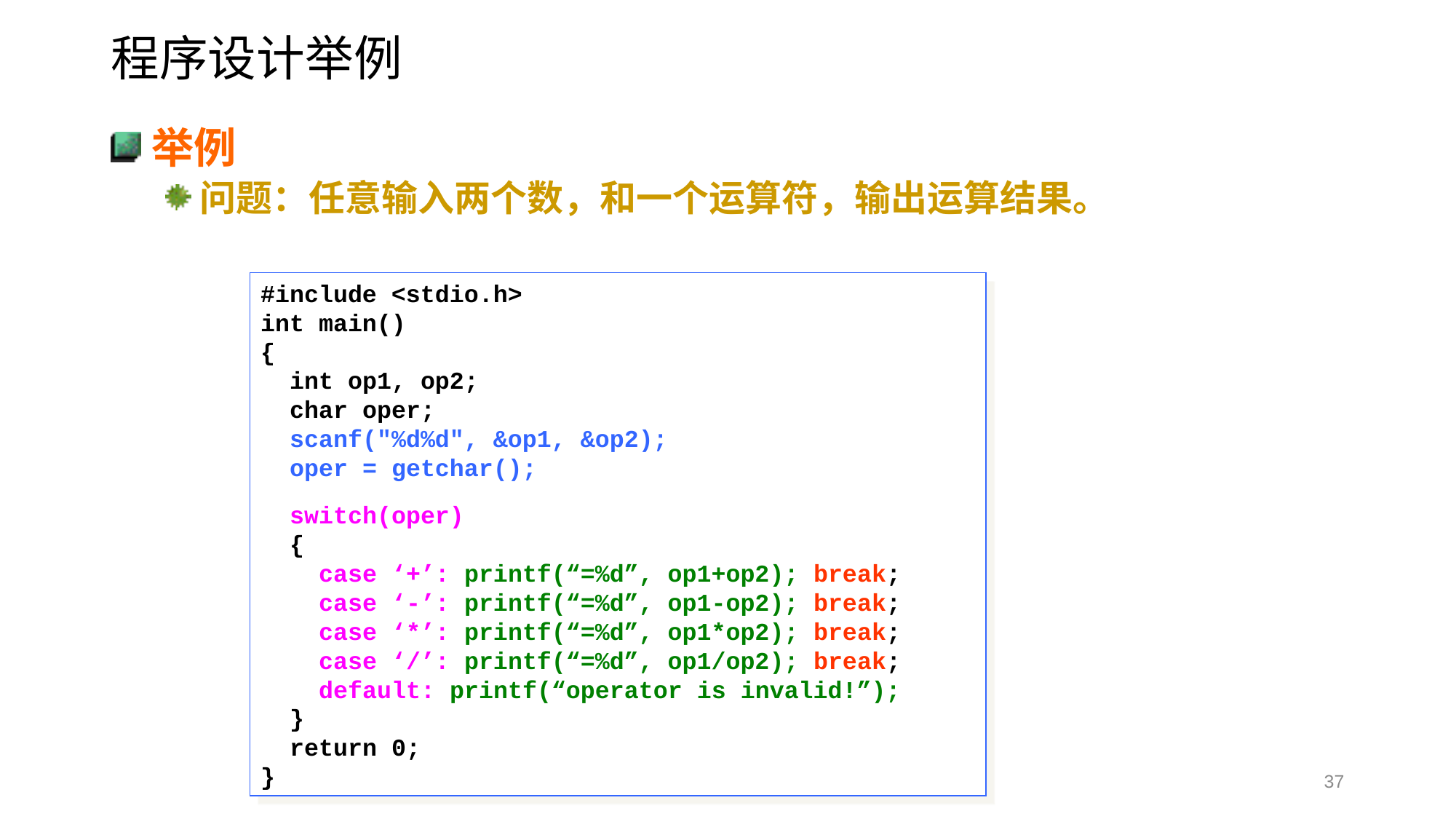

# 程序设计举例
举例
问题：任意输入两个数，和一个运算符，输出运算结果。
#include <stdio.h>
int main()
{
  int op1, op2;
  char oper;
  scanf("%d%d", &op1, &op2);
  oper = getchar();

  switch(oper)
  {
    case ‘+’: printf(“=%d”, op1+op2); break;
    case ‘-’: printf(“=%d”, op1-op2); break;
    case ‘*’: printf(“=%d”, op1*op2); break;
    case ‘/’: printf(“=%d”, op1/op2); break;
    default: printf(“operator is invalid!”);
  }
  return 0;
}
37